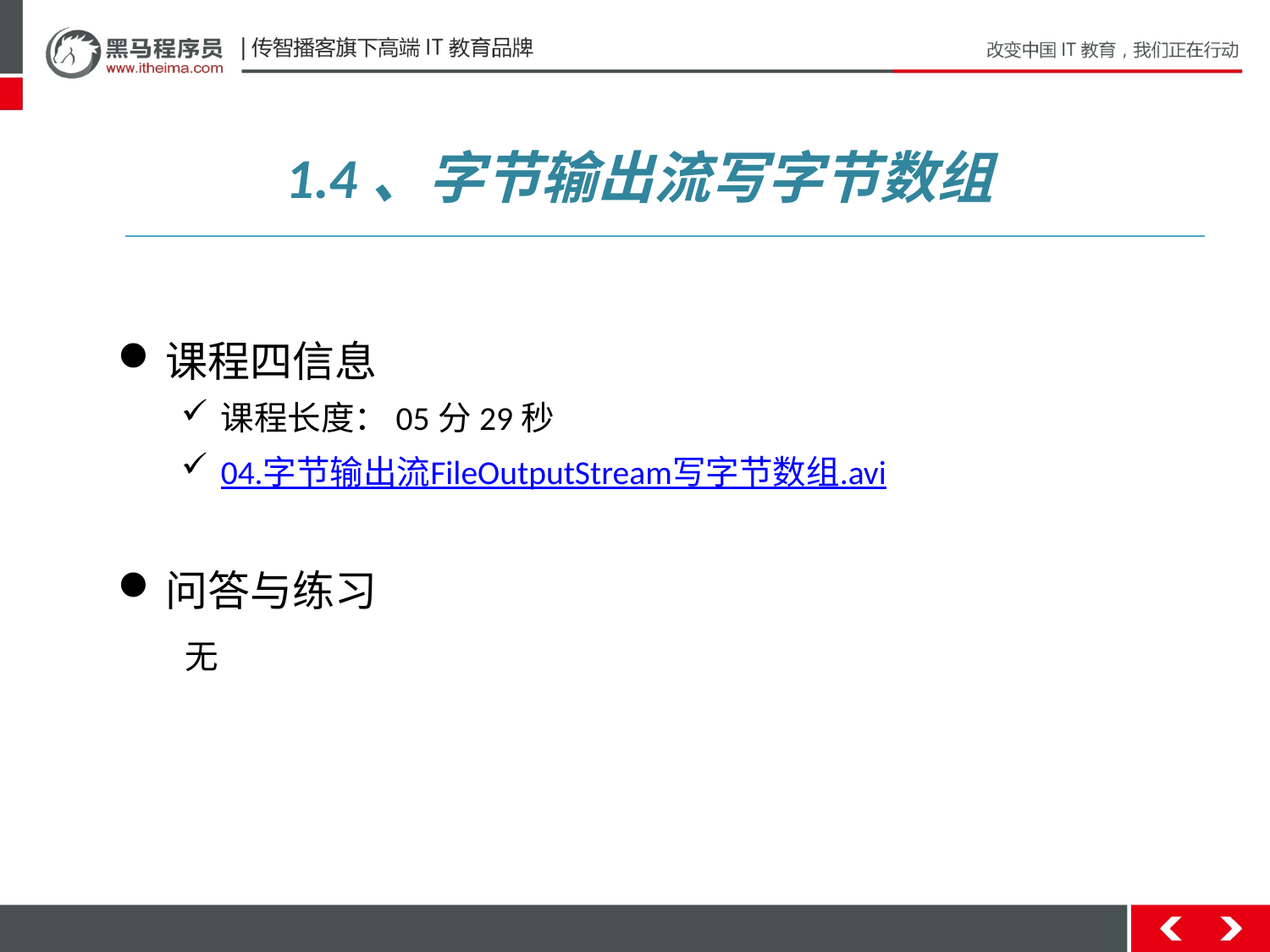

1.4、字节输出流写字节数组

课程四信息
课程长度：05分29秒
04.字节输出流FileOutputStream写字节数组.avi

问答与练习
      无